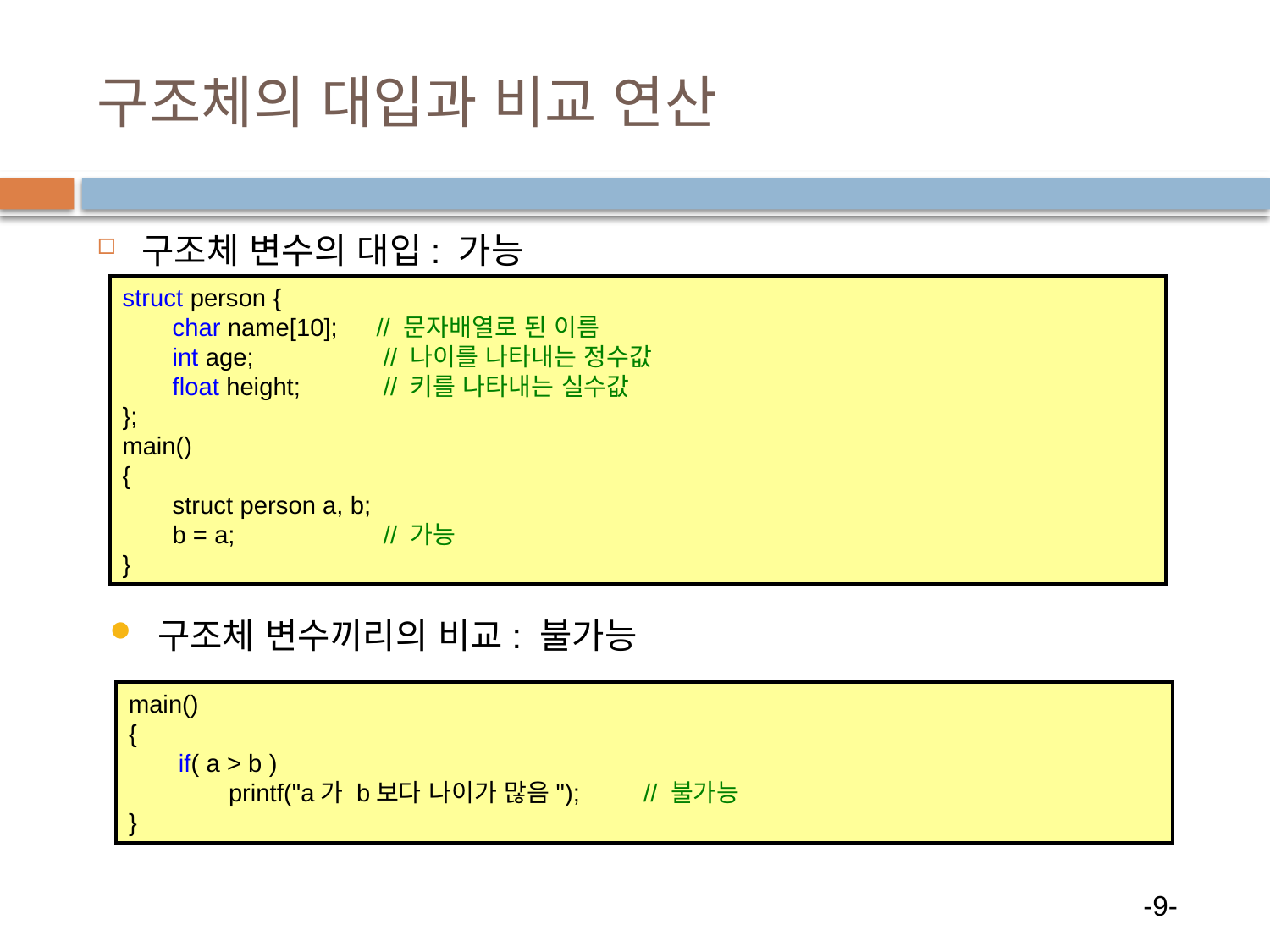

# 구조체의 대입과 비교 연산
구조체 변수의 대입: 가능
struct person {
	char name[10]; 	// 문자배열로 된 이름
	int age;	 	 // 나이를 나타내는 정수값
	float height;	 // 키를 나타내는 실수값
};
main()
{
	struct person a, b;
	b = a; 		 // 가능
}
구조체 변수끼리의 비교: 불가능
main()
{
	if( a > b )
		printf("a가 b보다 나이가 많음");	 // 불가능
}